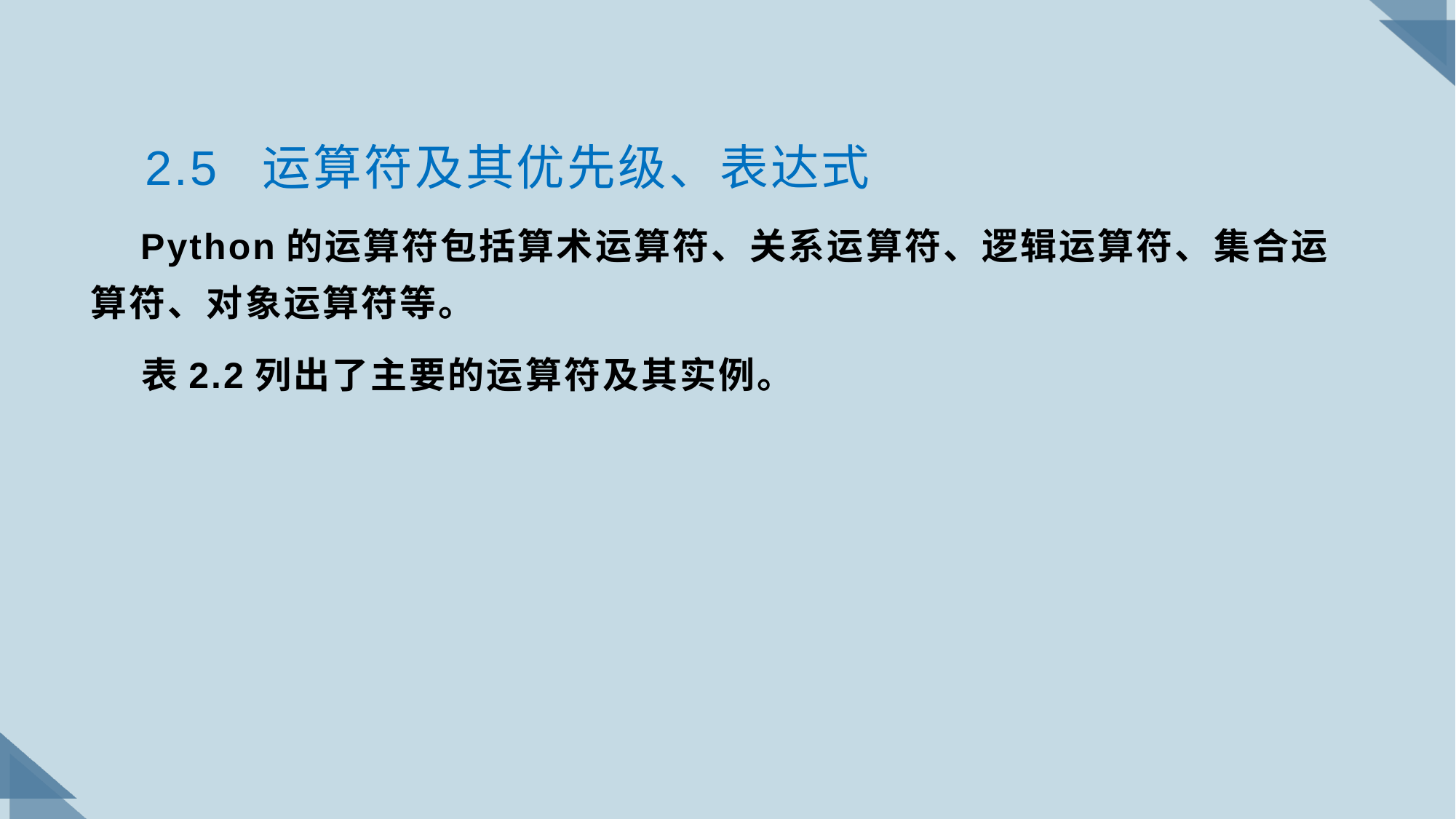

2.5  运算符及其优先级、表达式
    Python的运算符包括算术运算符、关系运算符、逻辑运算符、集合运算符、对象运算符等。
    表2.2列出了主要的运算符及其实例。